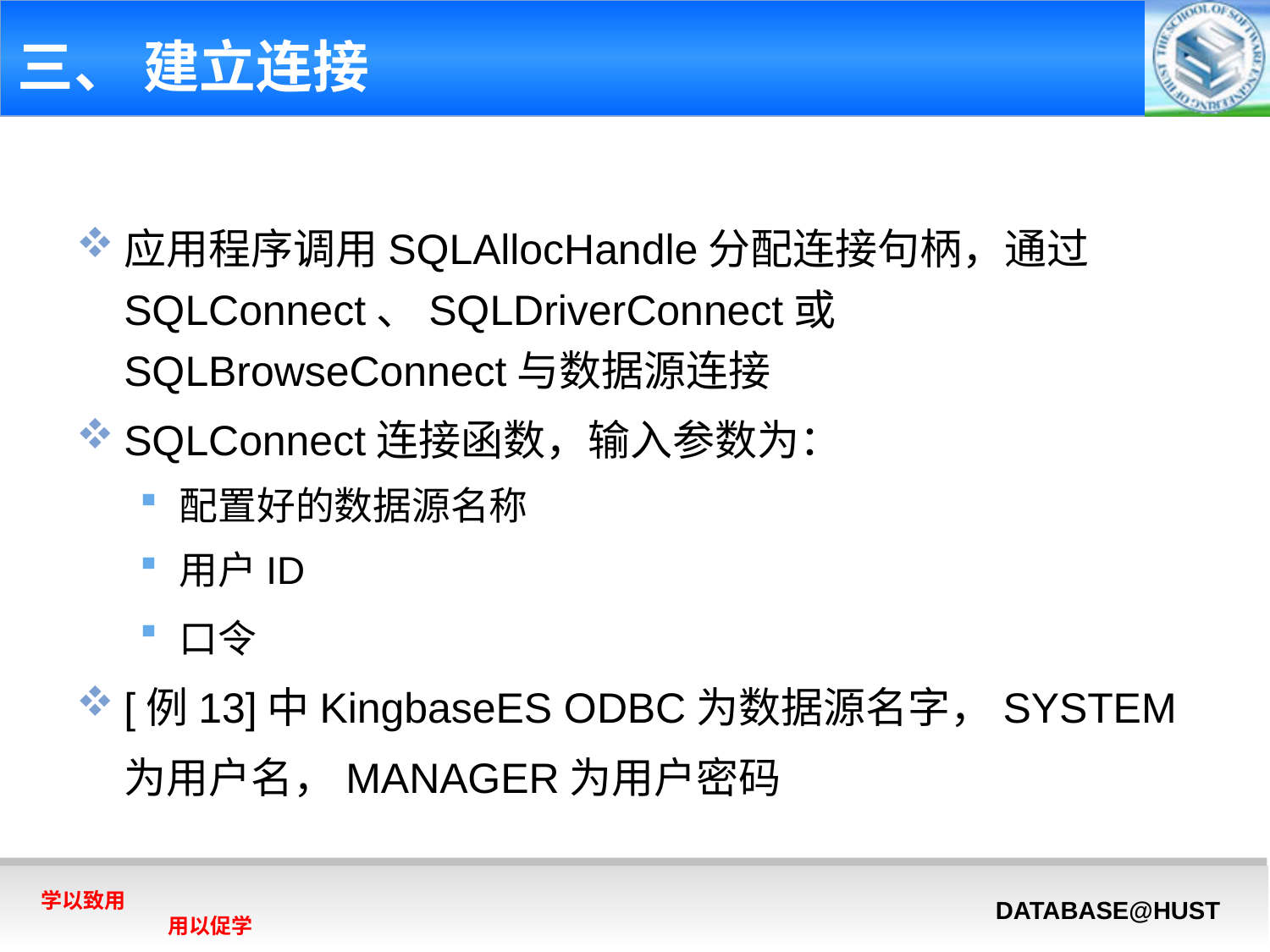

# 三、 建立连接
应用程序调用SQLAllocHandle分配连接句柄，通过SQLConnect、SQLDriverConnect或SQLBrowseConnect与数据源连接
SQLConnect连接函数，输入参数为：
配置好的数据源名称
用户ID
口令
[例13]中KingbaseES ODBC为数据源名字，SYSTEM为用户名，MANAGER为用户密码